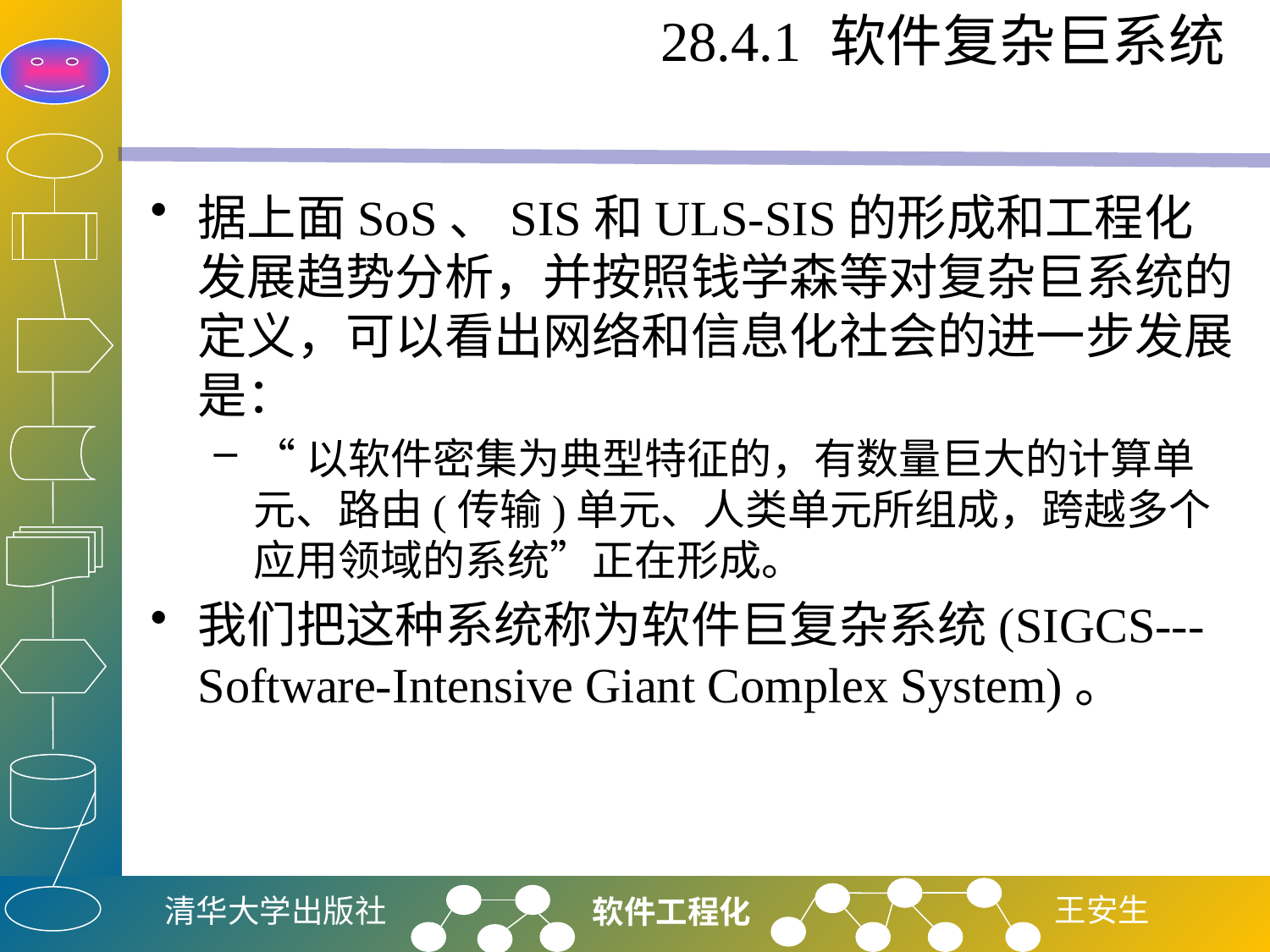

# 28.4.1 软件复杂巨系统
据上面SoS、SIS和ULS-SIS的形成和工程化发展趋势分析，并按照钱学森等对复杂巨系统的定义，可以看出网络和信息化社会的进一步发展是：
“以软件密集为典型特征的，有数量巨大的计算单元、路由(传输)单元、人类单元所组成，跨越多个应用领域的系统”正在形成。
我们把这种系统称为软件巨复杂系统(SIGCS---Software-Intensive Giant Complex System)。